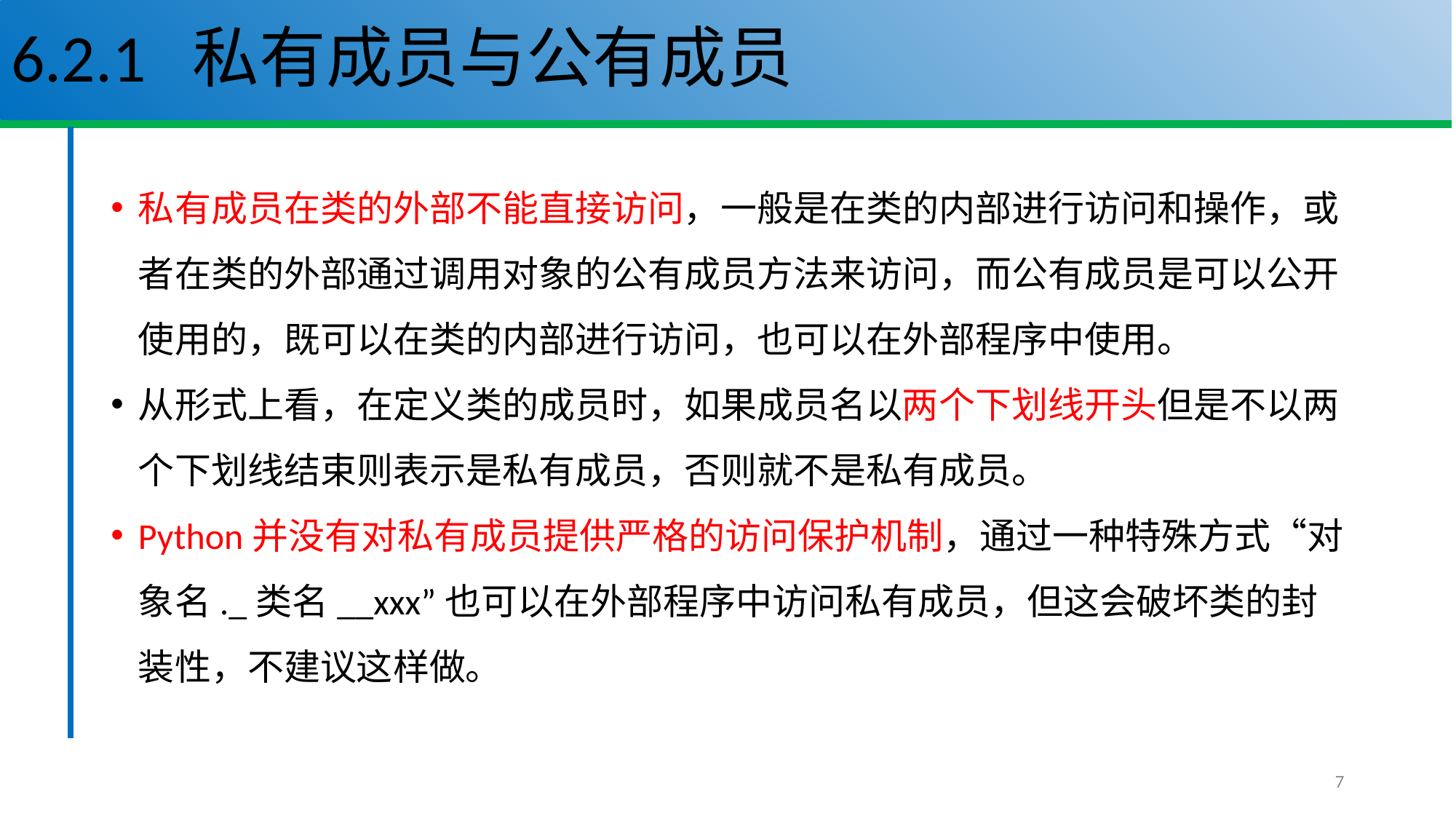

# 6.2.1  私有成员与公有成员
私有成员在类的外部不能直接访问，一般是在类的内部进行访问和操作，或者在类的外部通过调用对象的公有成员方法来访问，而公有成员是可以公开使用的，既可以在类的内部进行访问，也可以在外部程序中使用。
从形式上看，在定义类的成员时，如果成员名以两个下划线开头但是不以两个下划线结束则表示是私有成员，否则就不是私有成员。
Python并没有对私有成员提供严格的访问保护机制，通过一种特殊方式“对象名._类名__xxx”也可以在外部程序中访问私有成员，但这会破坏类的封装性，不建议这样做。
7